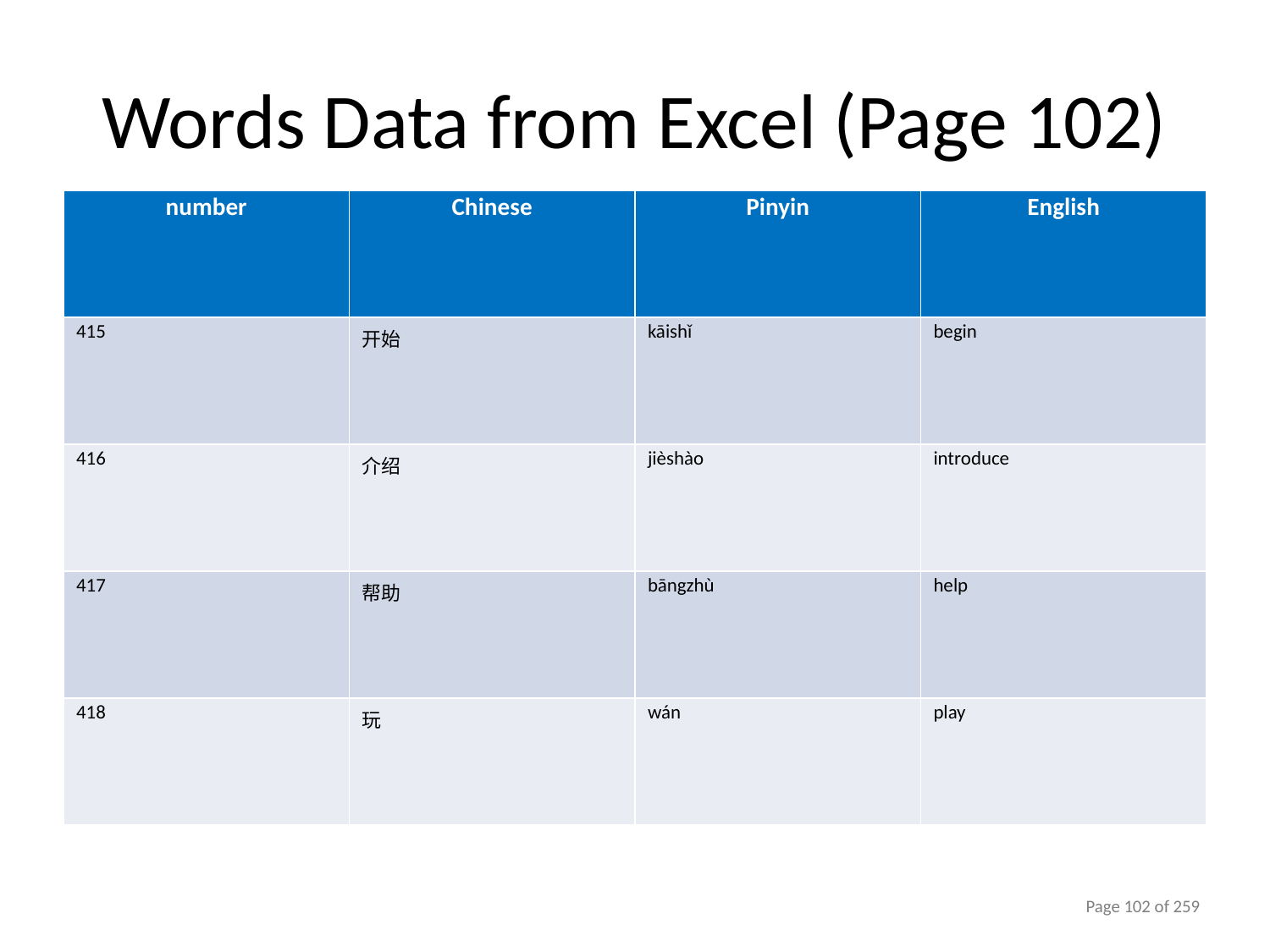

# Words Data from Excel (Page 102)
| number | Chinese | Pinyin | English |
| --- | --- | --- | --- |
| 415 | 开始 | kāishǐ | begin |
| 416 | 介绍 | jièshào | introduce |
| 417 | 帮助 | bāngzhù | help |
| 418 | 玩 | wán | play |

Page 102 of 259